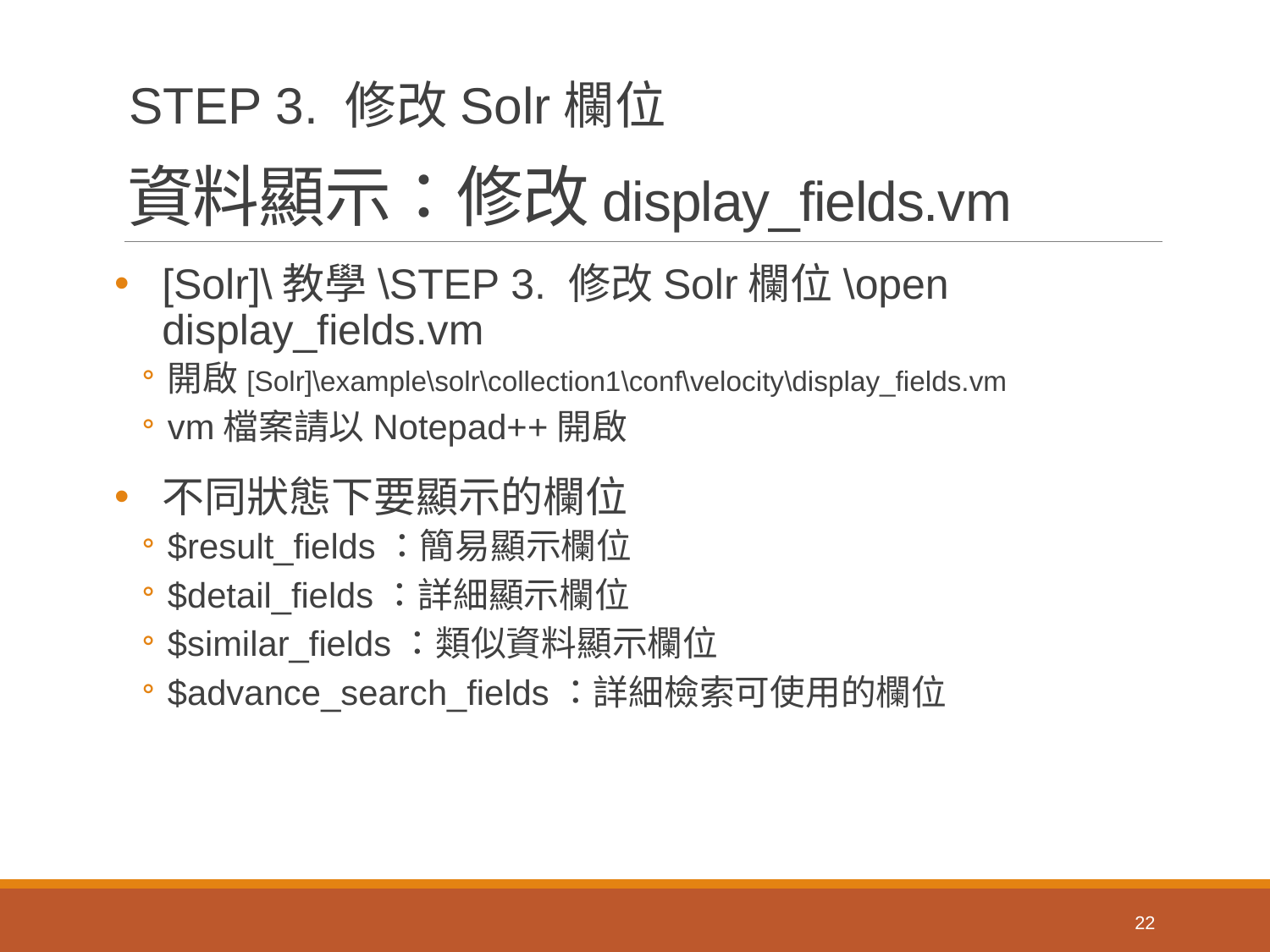

STEP 3. 修改Solr欄位
# 資料顯示：修改display_fields.vm
[Solr]\教學\STEP 3. 修改Solr欄位\open display_fields.vm
開啟[Solr]\example\solr\collection1\conf\velocity\display_fields.vm
vm檔案請以Notepad++開啟
不同狀態下要顯示的欄位
$result_fields：簡易顯示欄位
$detail_fields：詳細顯示欄位
$similar_fields：類似資料顯示欄位
$advance_search_fields：詳細檢索可使用的欄位

22